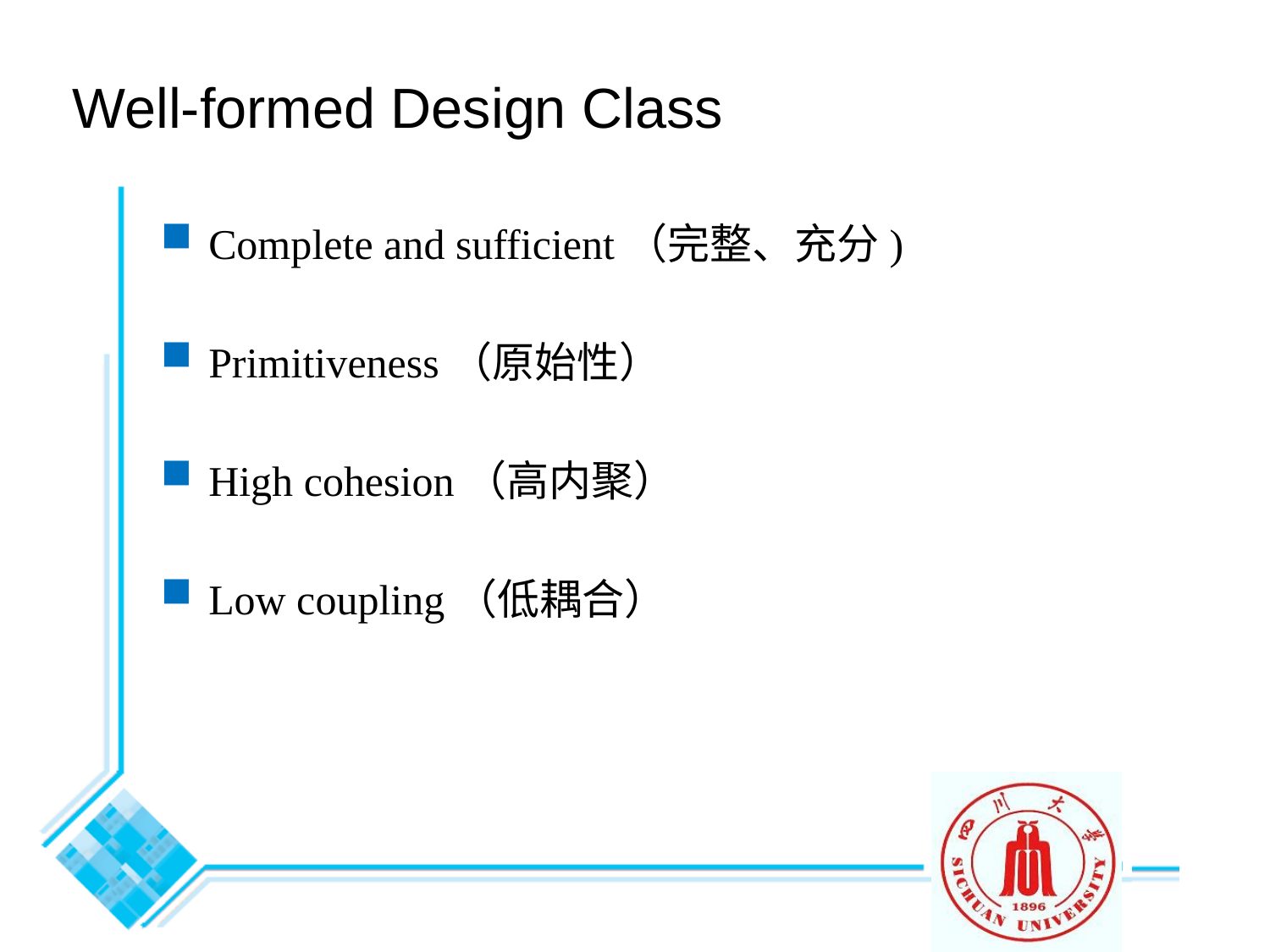

Well-formed Design Class
Complete and sufficient（完整、充分)

Primitiveness（原始性）

High cohesion（高内聚）

Low coupling（低耦合）